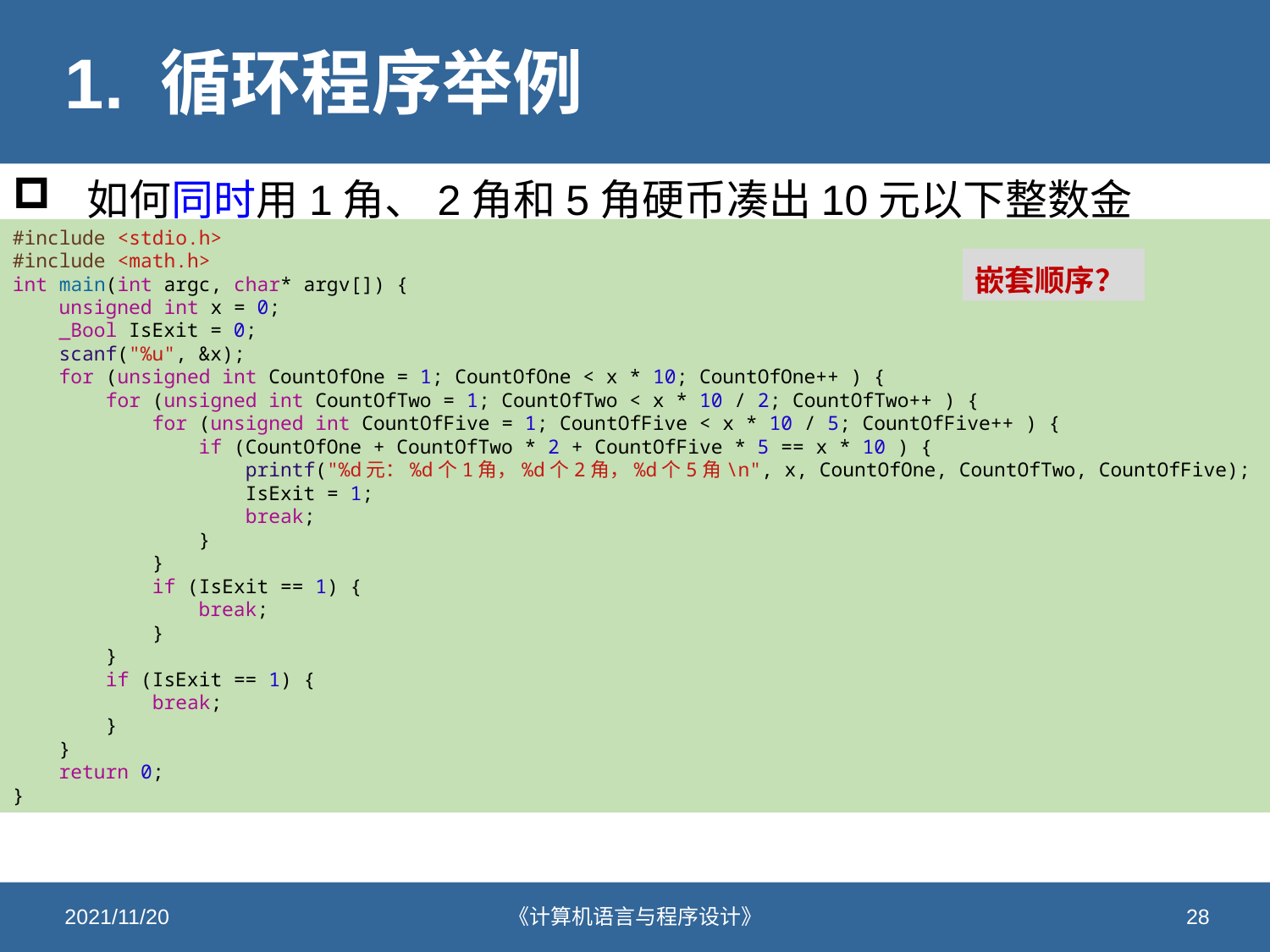

# 1. 循环程序举例
如何同时用1角、2角和5角硬币凑出10元以下整数金额？
#include <stdio.h>
#include <math.h>
int main(int argc, char* argv[]) {
    unsigned int x = 0;
    _Bool IsExit = 0;
    scanf("%u", &x);
    for (unsigned int CountOfOne = 1; CountOfOne < x * 10; CountOfOne++ ) {
        for (unsigned int CountOfTwo = 1; CountOfTwo < x * 10 / 2; CountOfTwo++ ) {
            for (unsigned int CountOfFive = 1; CountOfFive < x * 10 / 5; CountOfFive++ ) {
                if (CountOfOne + CountOfTwo * 2 + CountOfFive * 5 == x * 10 ) {
                    printf("%d元：%d个1角，%d个2角，%d个5角\n", x, CountOfOne, CountOfTwo, CountOfFive);
                    IsExit = 1;
                    break;
                }
            }
            if (IsExit == 1) {
                break;
            }
        }
        if (IsExit == 1) {
            break;
        }
    }
    return 0;
}
嵌套顺序？
2021/11/20
《计算机语言与程序设计》
28